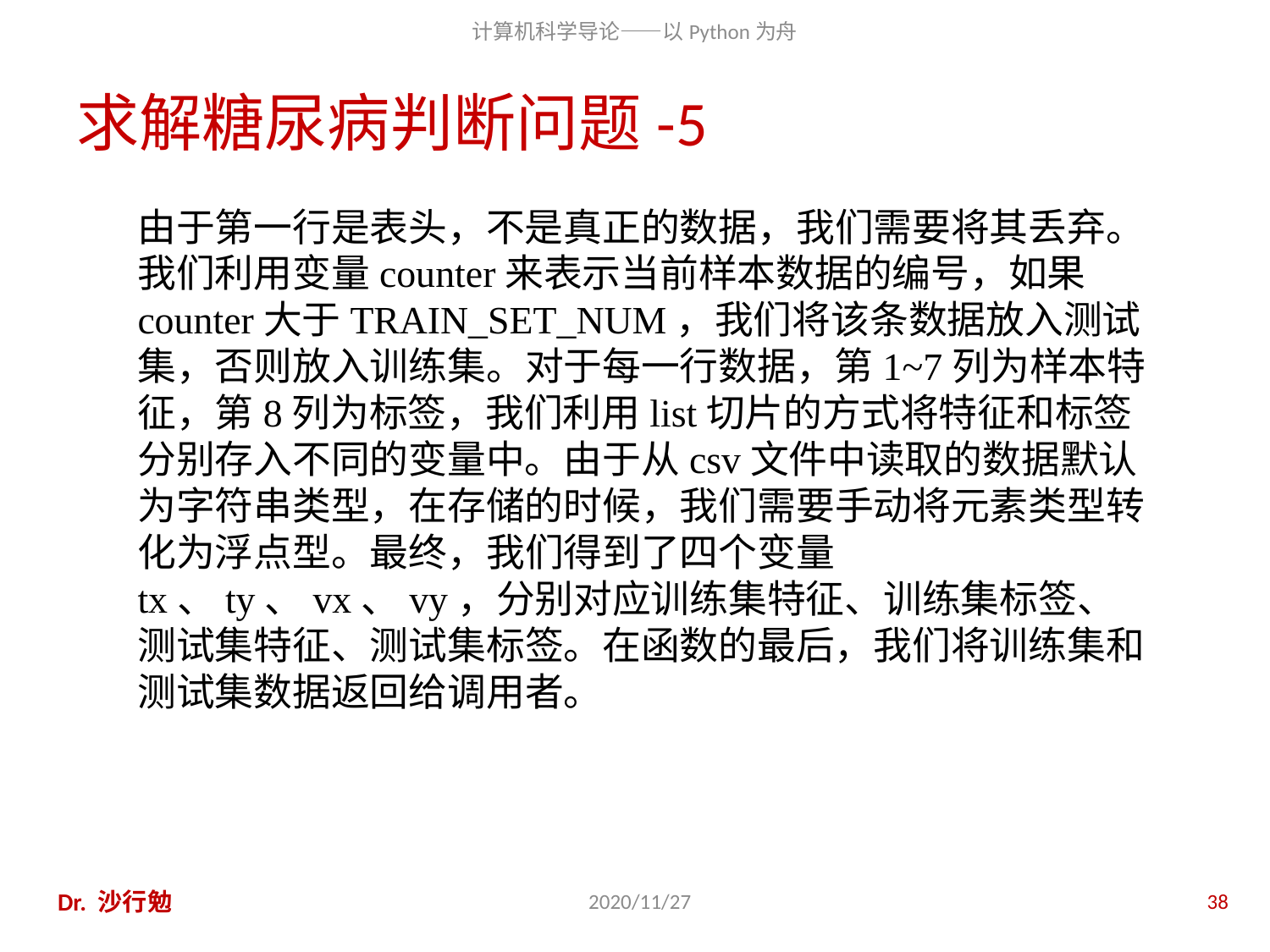

# 求解糖尿病判断问题-5
由于第一行是表头，不是真正的数据，我们需要将其丢弃。我们利用变量counter来表示当前样本数据的编号，如果counter大于TRAIN_SET_NUM，我们将该条数据放入测试集，否则放入训练集。对于每一行数据，第1~7列为样本特征，第8列为标签，我们利用list切片的方式将特征和标签分别存入不同的变量中。由于从csv文件中读取的数据默认为字符串类型，在存储的时候，我们需要手动将元素类型转化为浮点型。最终，我们得到了四个变量tx、ty、vx、vy，分别对应训练集特征、训练集标签、测试集特征、测试集标签。在函数的最后，我们将训练集和测试集数据返回给调用者。

Dr. 沙行勉
2020/11/27
38